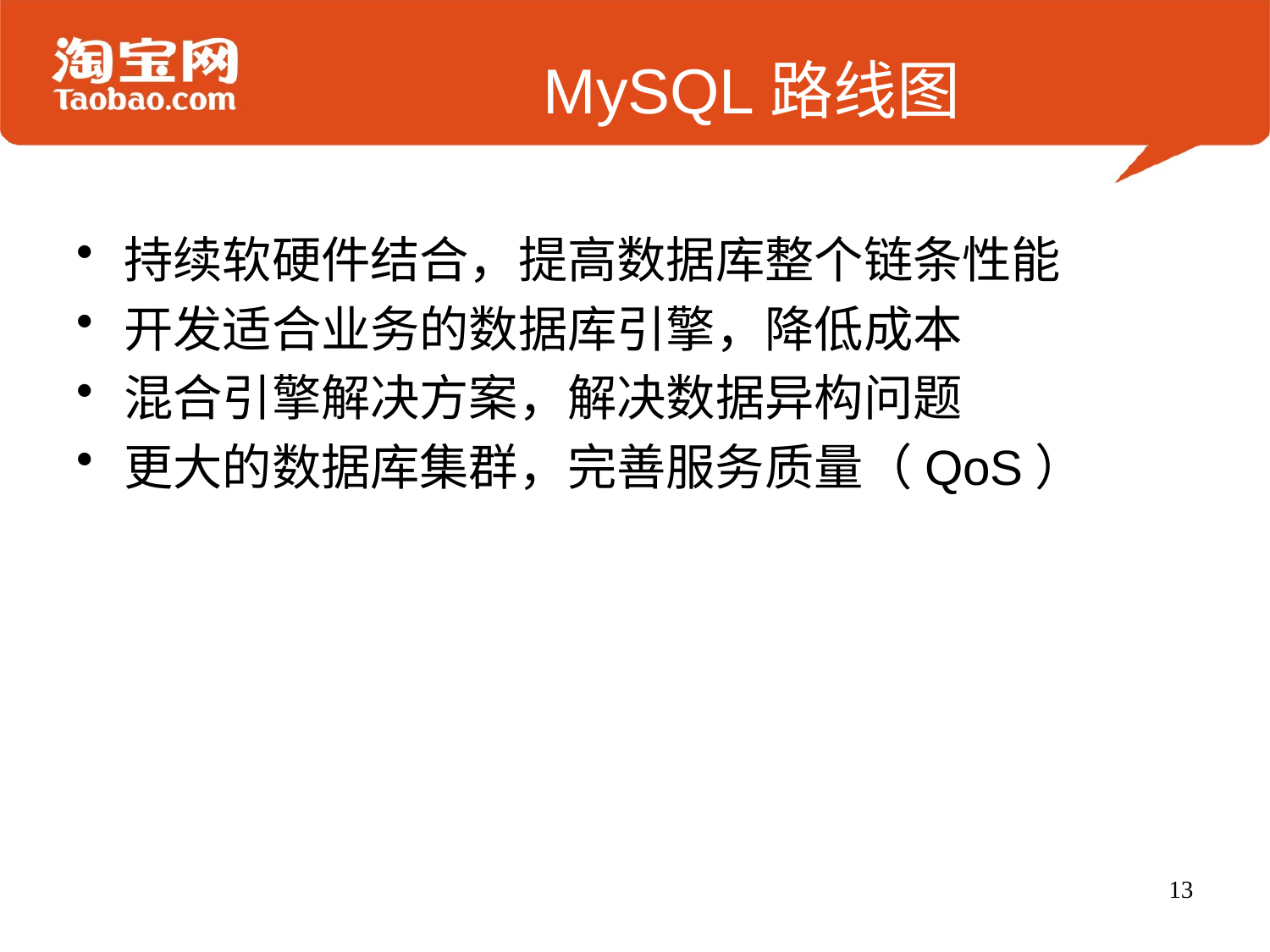

# MySQL路线图
持续软硬件结合，提高数据库整个链条性能
开发适合业务的数据库引擎，降低成本
混合引擎解决方案，解决数据异构问题
更大的数据库集群，完善服务质量（QoS）

13